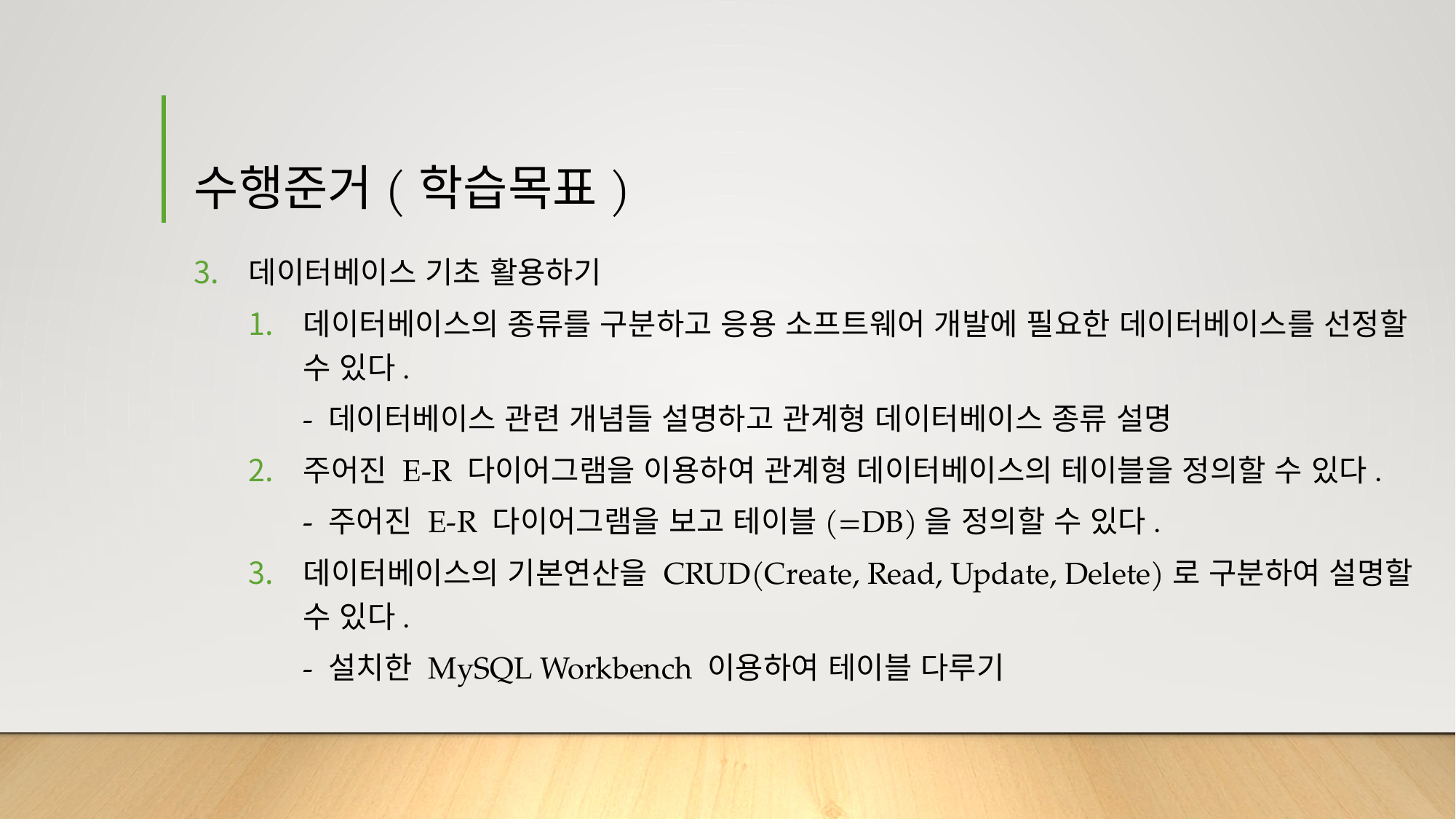

# 수행준거(학습목표)
데이터베이스 기초 활용하기
데이터베이스의 종류를 구분하고 응용 소프트웨어 개발에 필요한 데이터베이스를 선정할 수 있다.
- 데이터베이스 관련 개념들 설명하고 관계형 데이터베이스 종류 설명
주어진 E-R 다이어그램을 이용하여 관계형 데이터베이스의 테이블을 정의할 수 있다.
- 주어진 E-R 다이어그램을 보고 테이블(=DB)을 정의할 수 있다.
데이터베이스의 기본연산을 CRUD(Create, Read, Update, Delete)로 구분하여 설명할 수 있다.
- 설치한 MySQL Workbench 이용하여 테이블 다루기